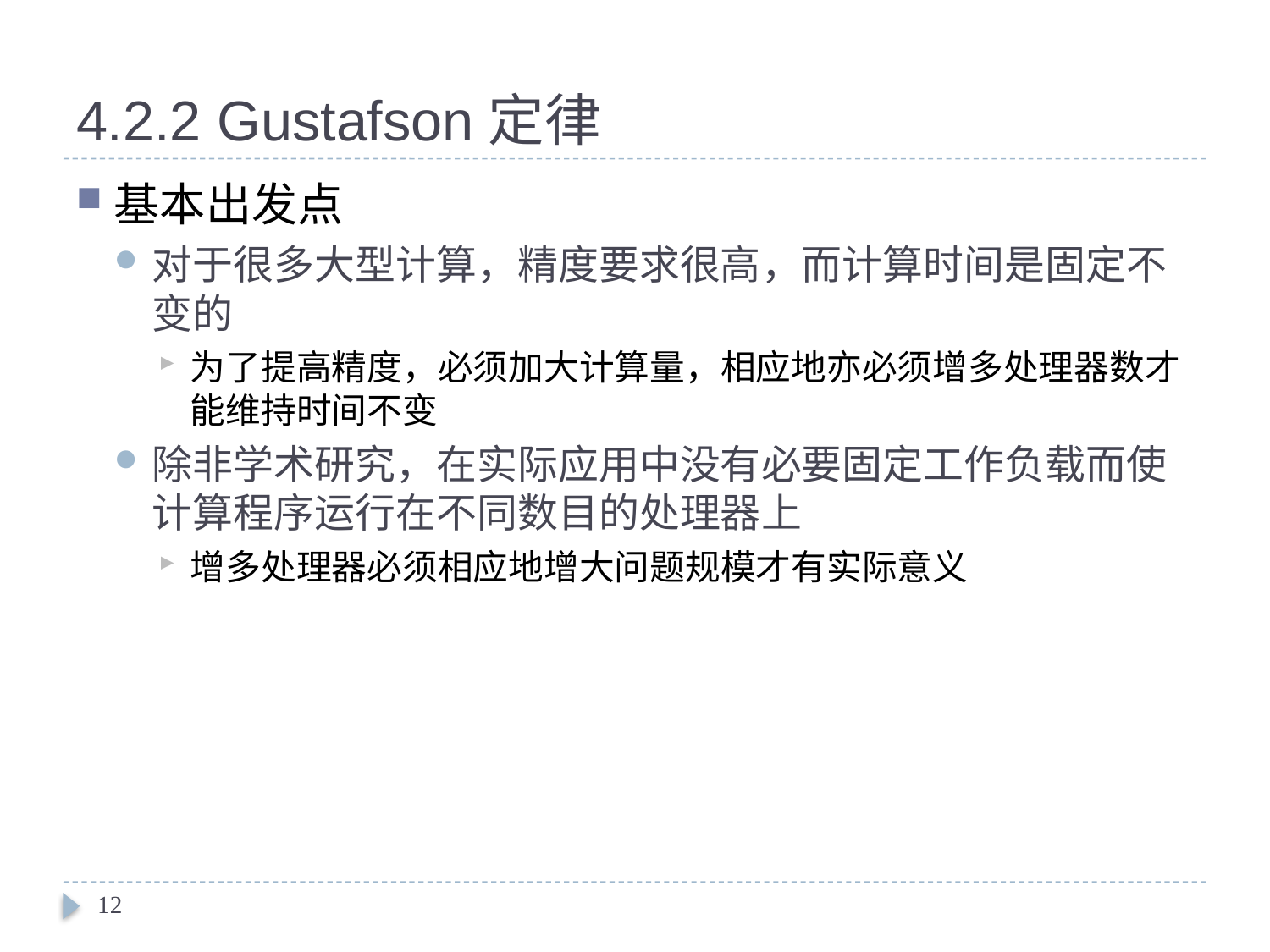

# 4.2.2 Gustafson定律
基本出发点
对于很多大型计算，精度要求很高，而计算时间是固定不变的
为了提高精度，必须加大计算量，相应地亦必须增多处理器数才能维持时间不变
除非学术研究，在实际应用中没有必要固定工作负载而使计算程序运行在不同数目的处理器上
增多处理器必须相应地增大问题规模才有实际意义
12